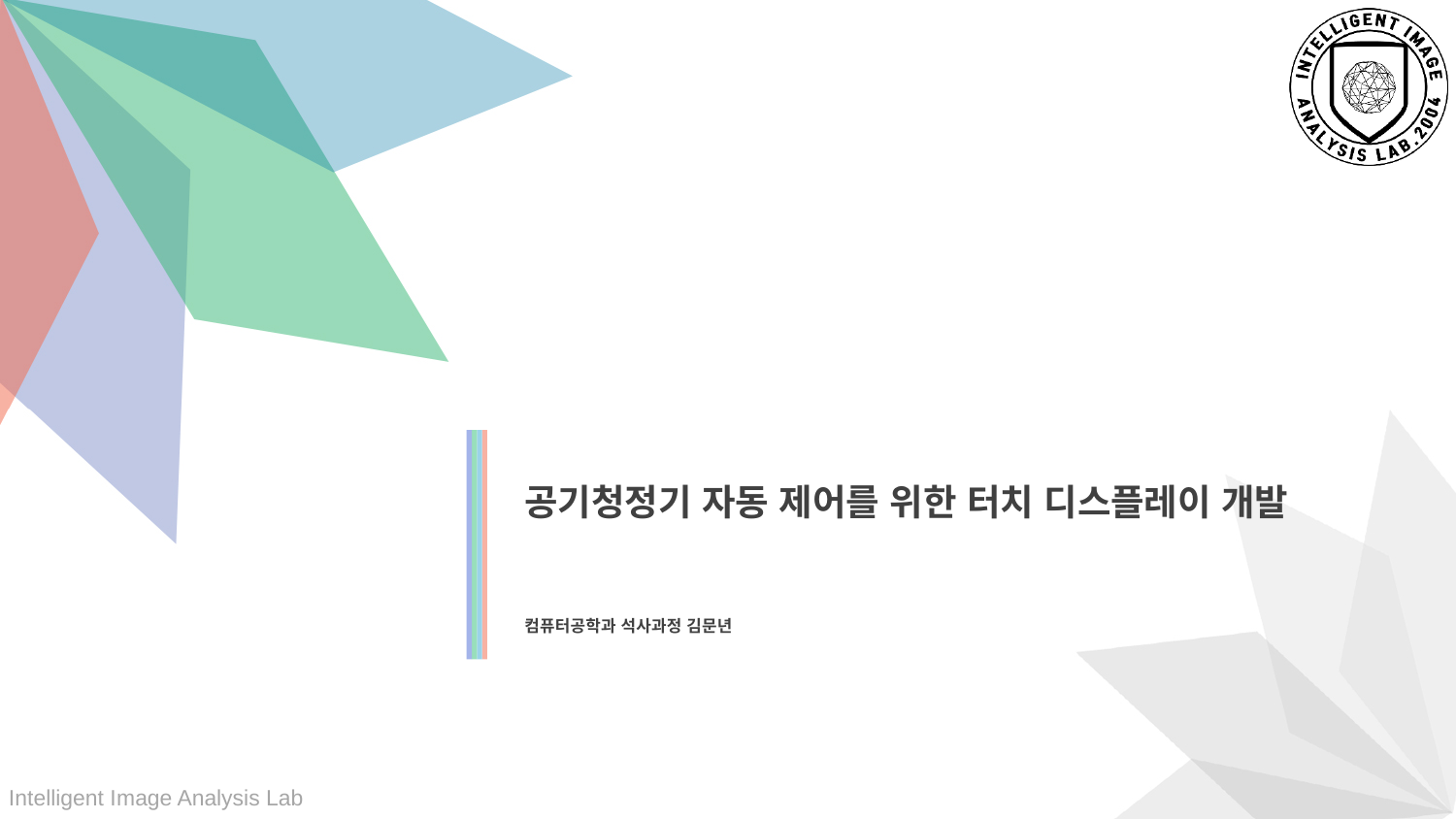

공기청정기 자동 제어를 위한 터치 디스플레이 개발

컴퓨터공학과 석사과정 김문년